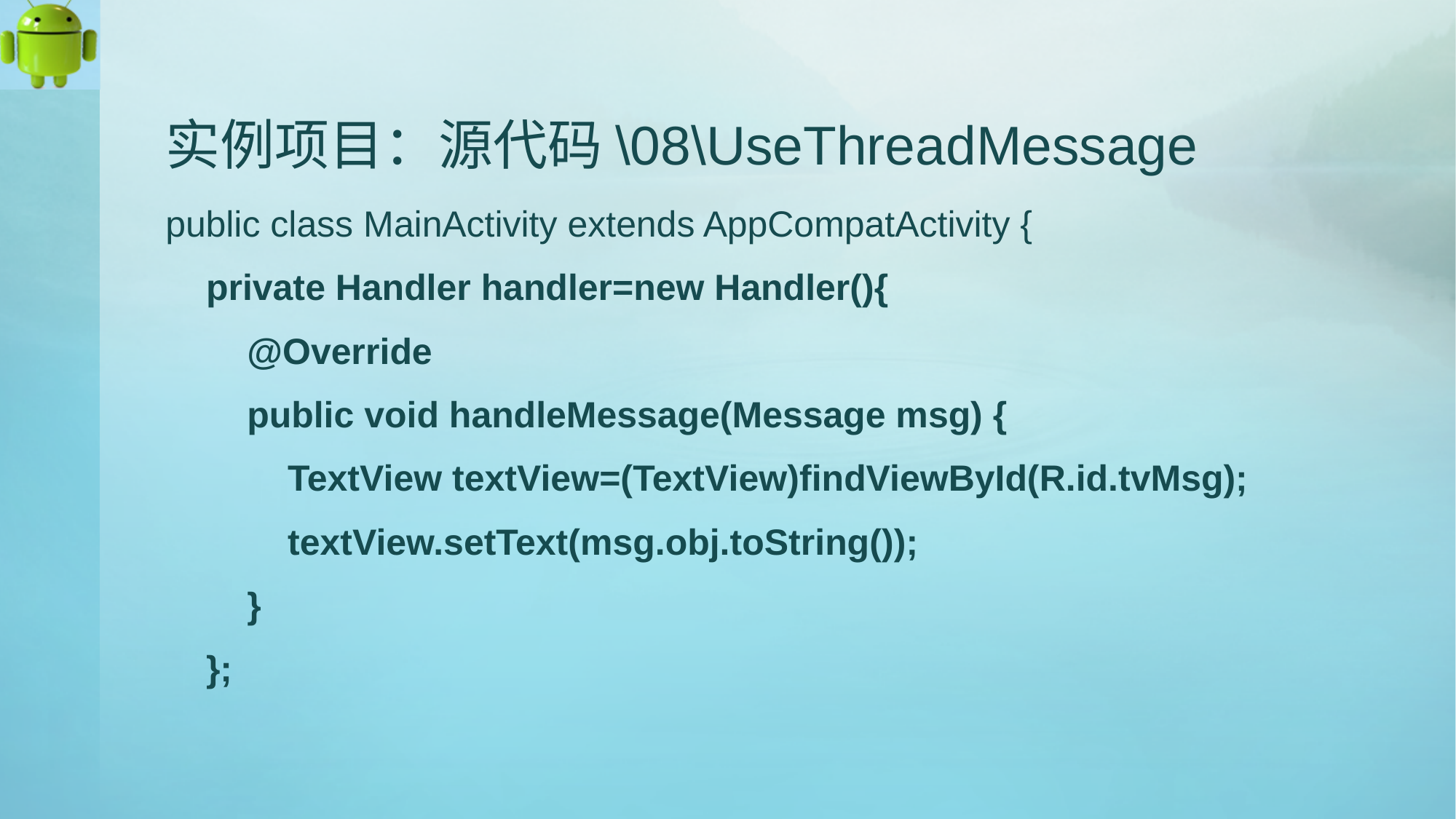

# 实例项目：源代码\08\UseThreadMessage
public class MainActivity extends AppCompatActivity {
    private Handler handler=new Handler(){
        @Override
        public void handleMessage(Message msg) {
            TextView textView=(TextView)findViewById(R.id.tvMsg);
            textView.setText(msg.obj.toString());
        }
    };